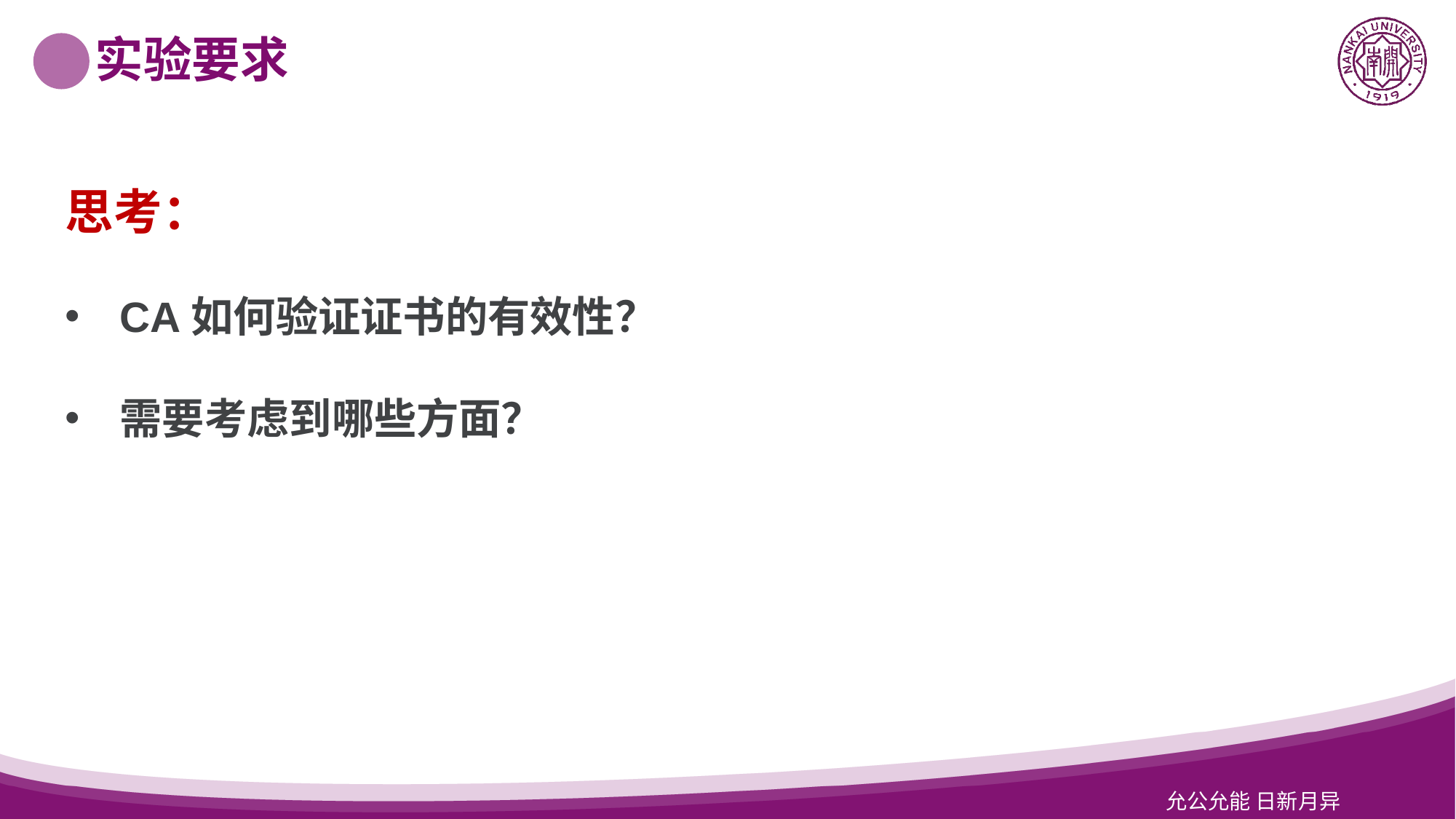

选中图片Delete，点击中间图标即可插入新图片

实验要求
思考：
CA如何验证证书的有效性？
需要考虑到哪些方面？